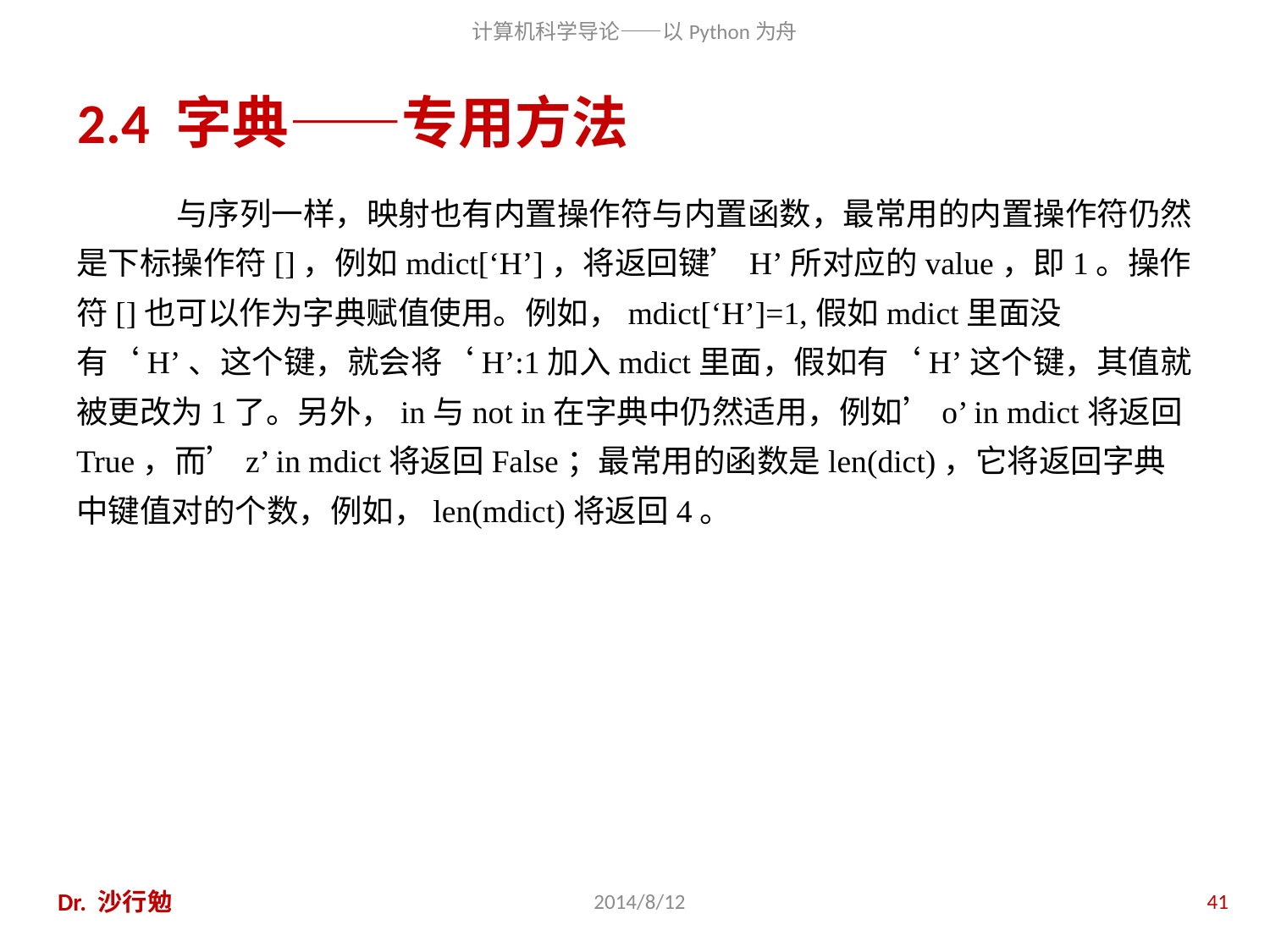

# 2.4 字典——专用方法
与序列一样，映射也有内置操作符与内置函数，最常用的内置操作符仍然是下标操作符[]，例如mdict[‘H’]，将返回键’H’所对应的value，即1。操作符[]也可以作为字典赋值使用。例如，mdict[‘H’]=1,假如mdict里面没有‘H’、这个键，就会将‘H’:1加入mdict里面，假如有‘H’这个键，其值就被更改为1了。另外，in与not in在字典中仍然适用，例如’o’ in mdict将返回True，而’z’ in mdict将返回False；最常用的函数是len(dict)，它将返回字典中键值对的个数，例如，len(mdict)将返回4。

Dr. 沙行勉
2014/8/12
41